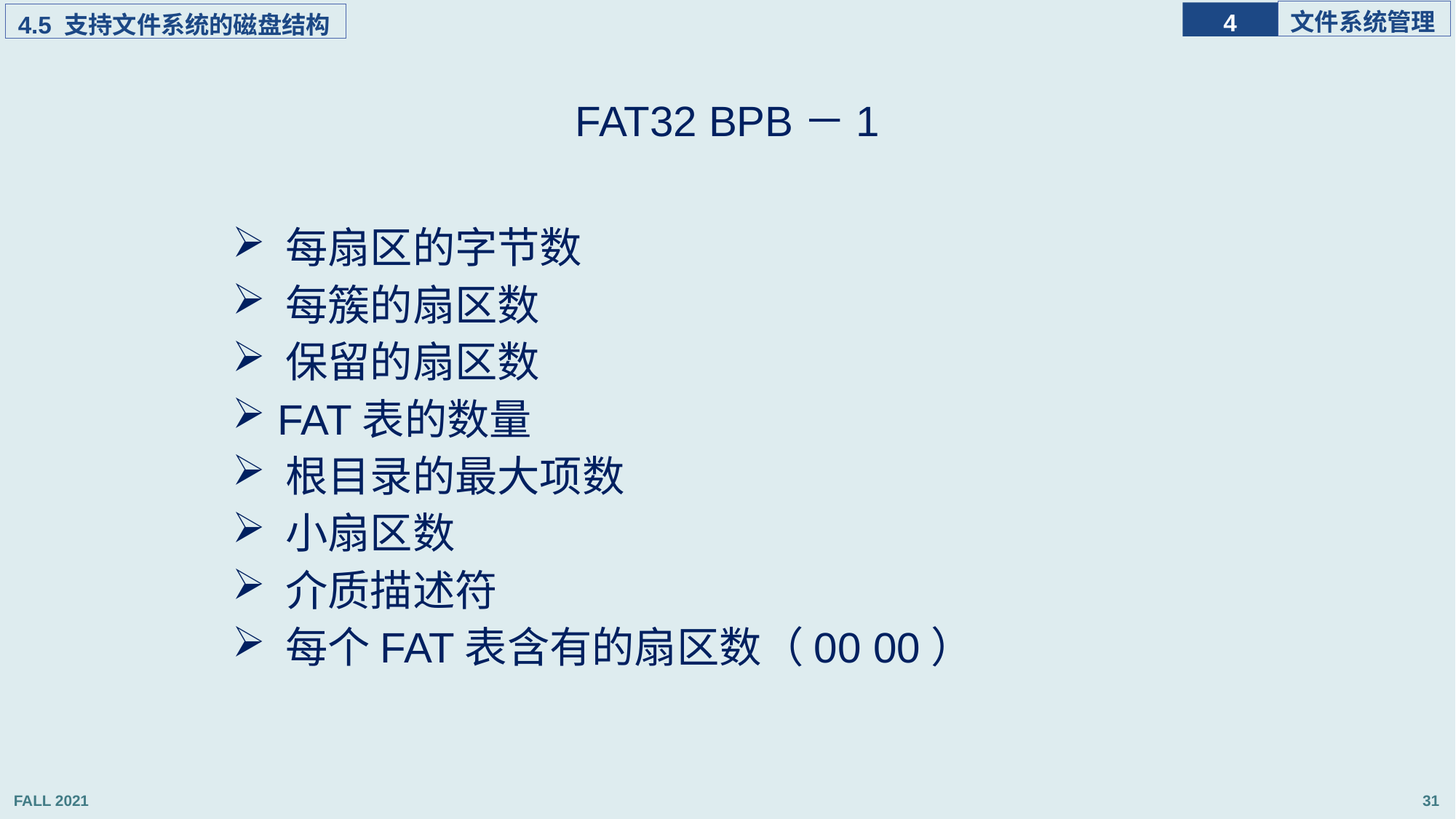

FAT32 BPB－1
 每扇区的字节数
 每簇的扇区数
 保留的扇区数
 FAT表的数量
 根目录的最大项数
 小扇区数
 介质描述符
 每个FAT表含有的扇区数（00 00）